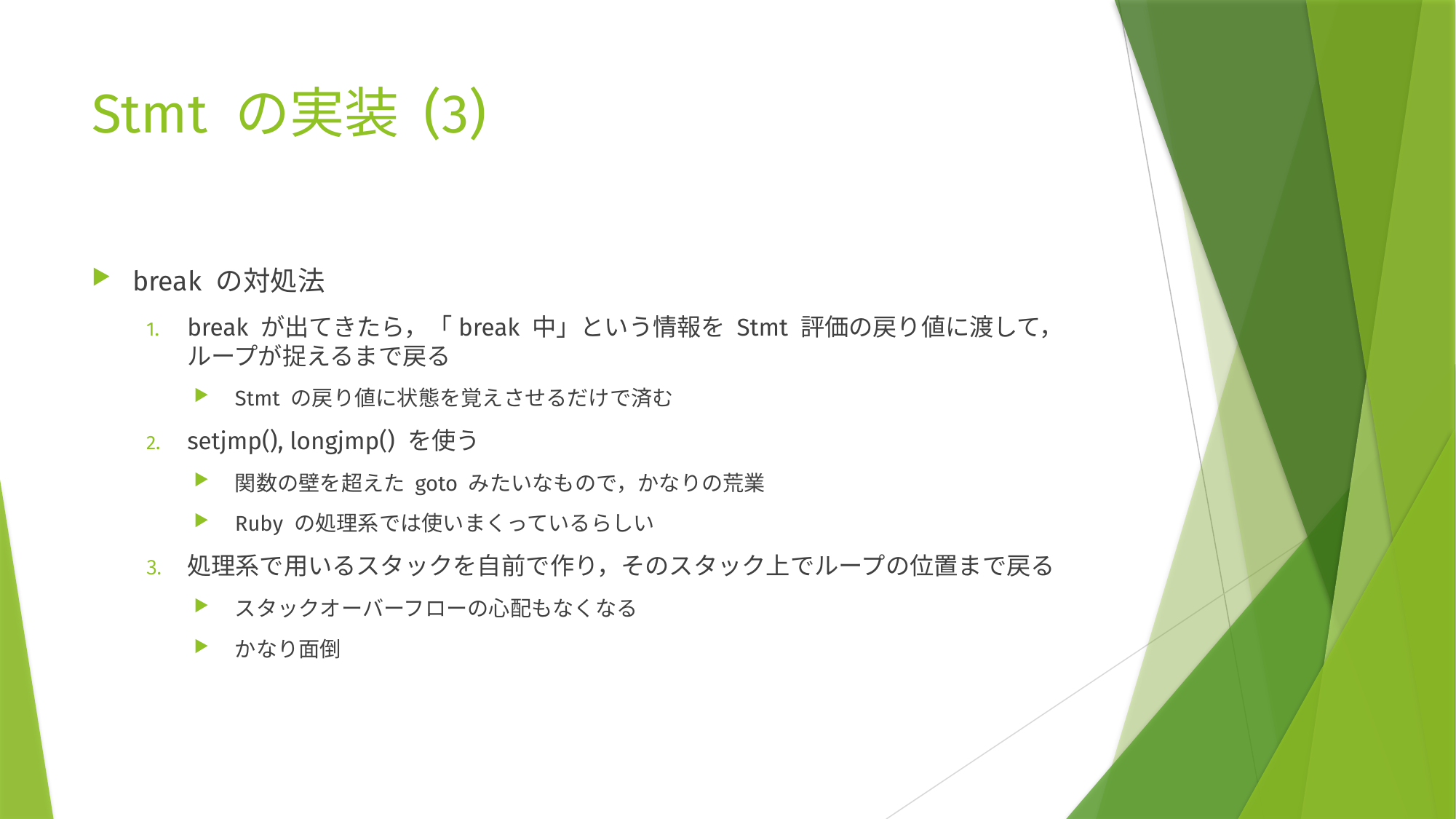

# Stmt の実装 (3)
break の対処法
break が出てきたら，「break 中」という情報を Stmt 評価の戻り値に渡して，ループが捉えるまで戻る
Stmt の戻り値に状態を覚えさせるだけで済む
setjmp(), longjmp() を使う
関数の壁を超えた goto みたいなもので，かなりの荒業
Ruby の処理系では使いまくっているらしい
処理系で用いるスタックを自前で作り，そのスタック上でループの位置まで戻る
スタックオーバーフローの心配もなくなる
かなり面倒